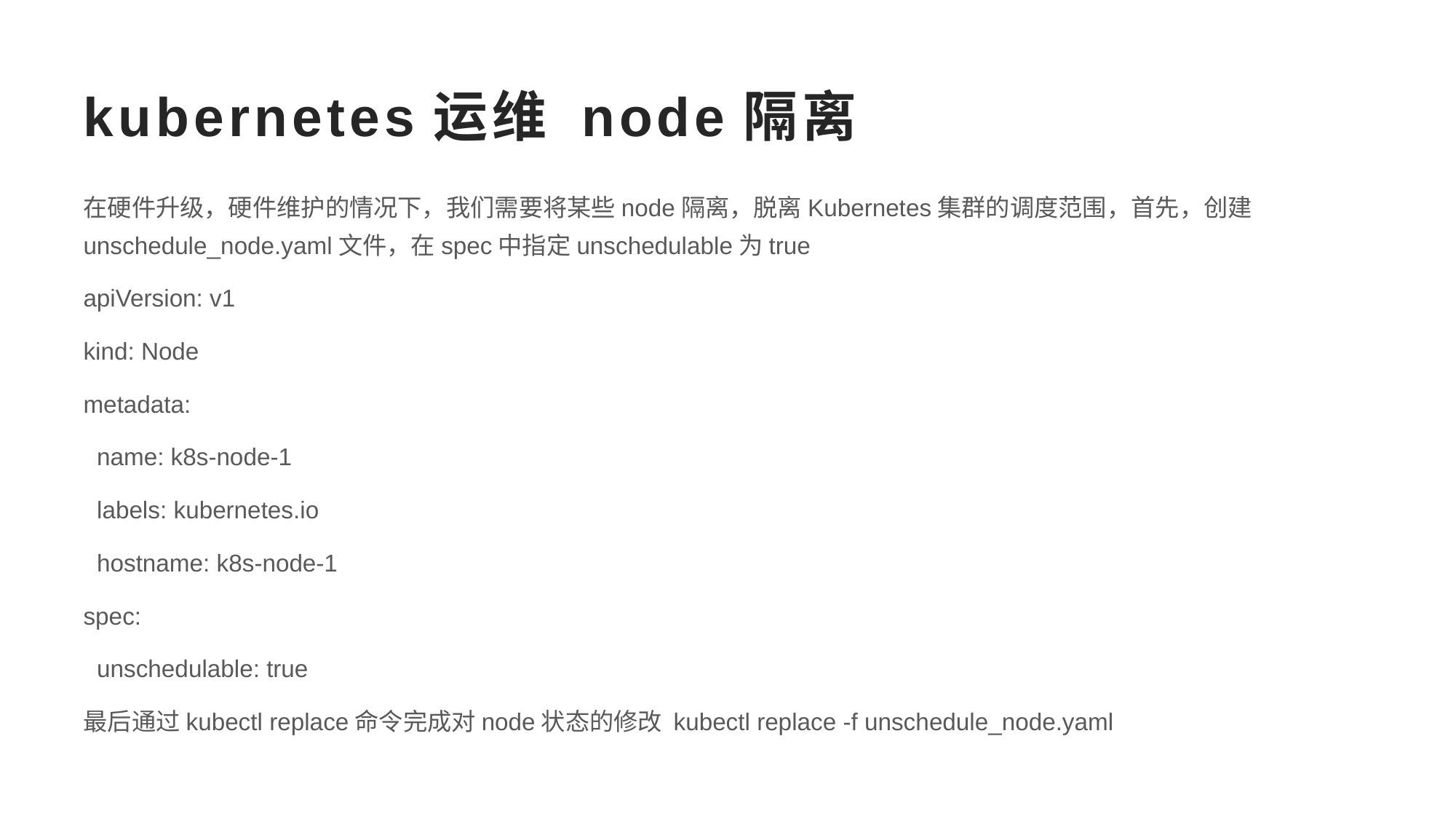

# kubernetes运维 node隔离
在硬件升级，硬件维护的情况下，我们需要将某些node隔离，脱离Kubernetes集群的调度范围，首先，创建unschedule_node.yaml文件，在spec中指定unschedulable为true
apiVersion: v1
kind: Node
metadata:
  name: k8s-node-1
  labels: kubernetes.io
  hostname: k8s-node-1
spec:
  unschedulable: true
最后通过kubectl replace命令完成对node状态的修改 kubectl replace -f unschedule_node.yaml